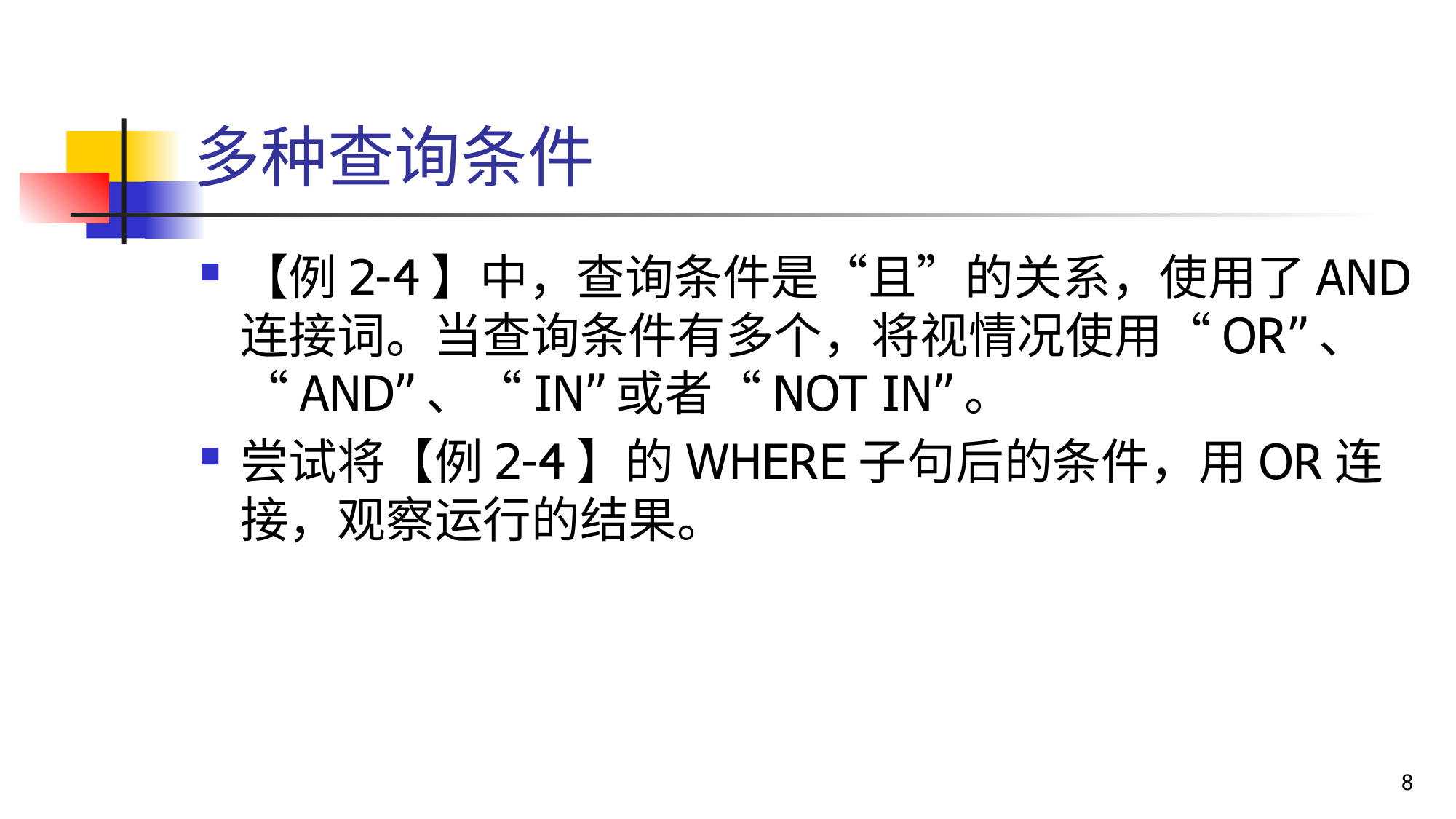

# 多种查询条件
【例2-4】中，查询条件是“且”的关系，使用了AND连接词。当查询条件有多个，将视情况使用“OR”、“AND”、“IN”或者“NOT IN”。
尝试将【例2-4】的WHERE子句后的条件，用OR连接，观察运行的结果。

8